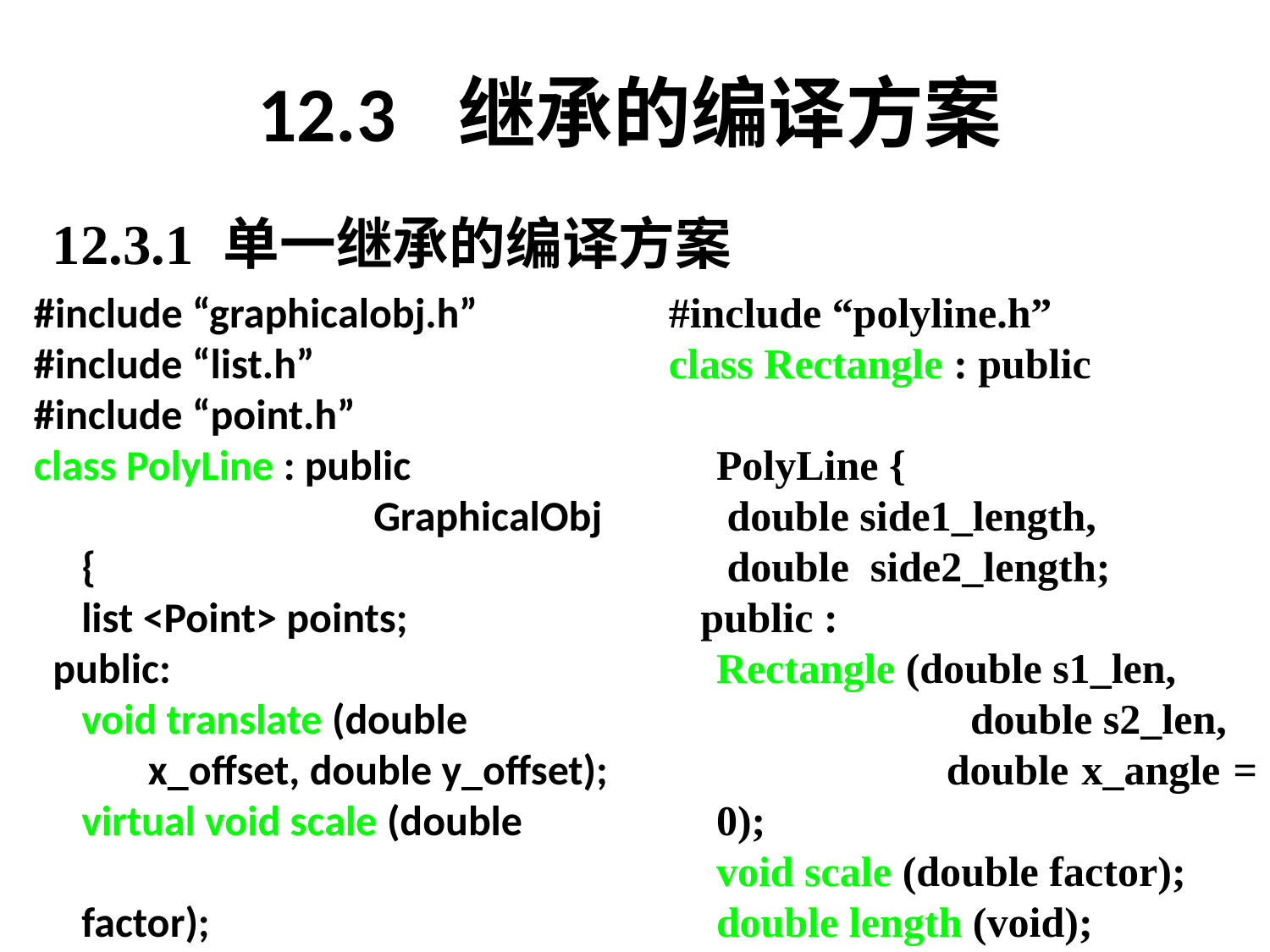

# 12.3  继承的编译方案
12.3.1 单一继承的编译方案
#include “graphicalobj.h”
#include “list.h”
#include “point.h”
class PolyLine : public
			    GraphicalObj {
	list <Point> points;
  public:
	void translate (double
	       x_offset, double y_offset);
	virtual void scale (double
				      factor);
	virtual double length (void);
};
#include “polyline.h”
class Rectangle : public
				 PolyLine {
	 double side1_length,
	 double  side2_length;
   public :
	Rectangle (double s1_len,
			double s2_len,
		        double x_angle = 0);
	void scale (double factor);
	double length (void);
};